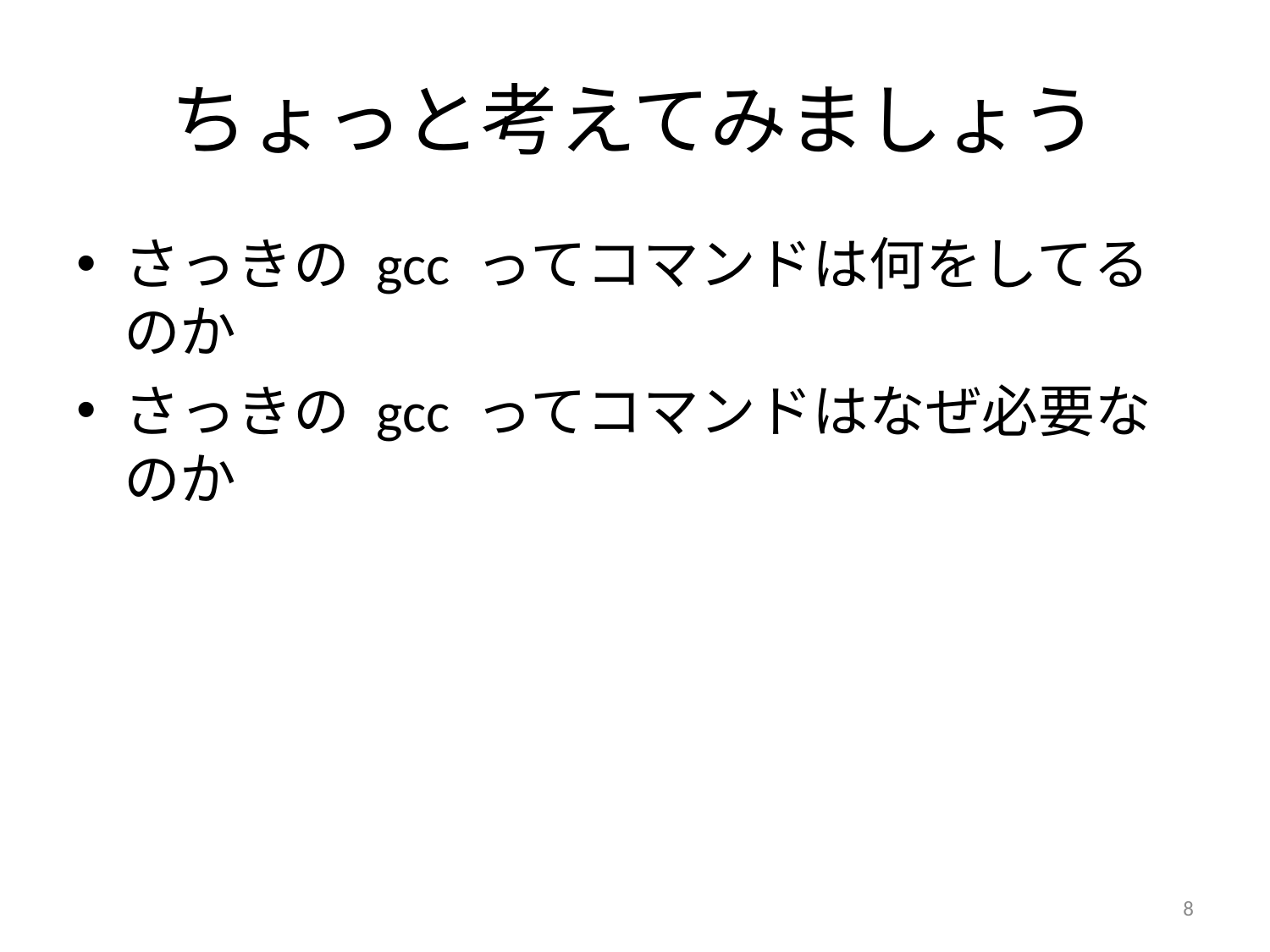

# ちょっと考えてみましょう
さっきの gcc ってコマンドは何をしてるのか
さっきの gcc ってコマンドはなぜ必要なのか
8